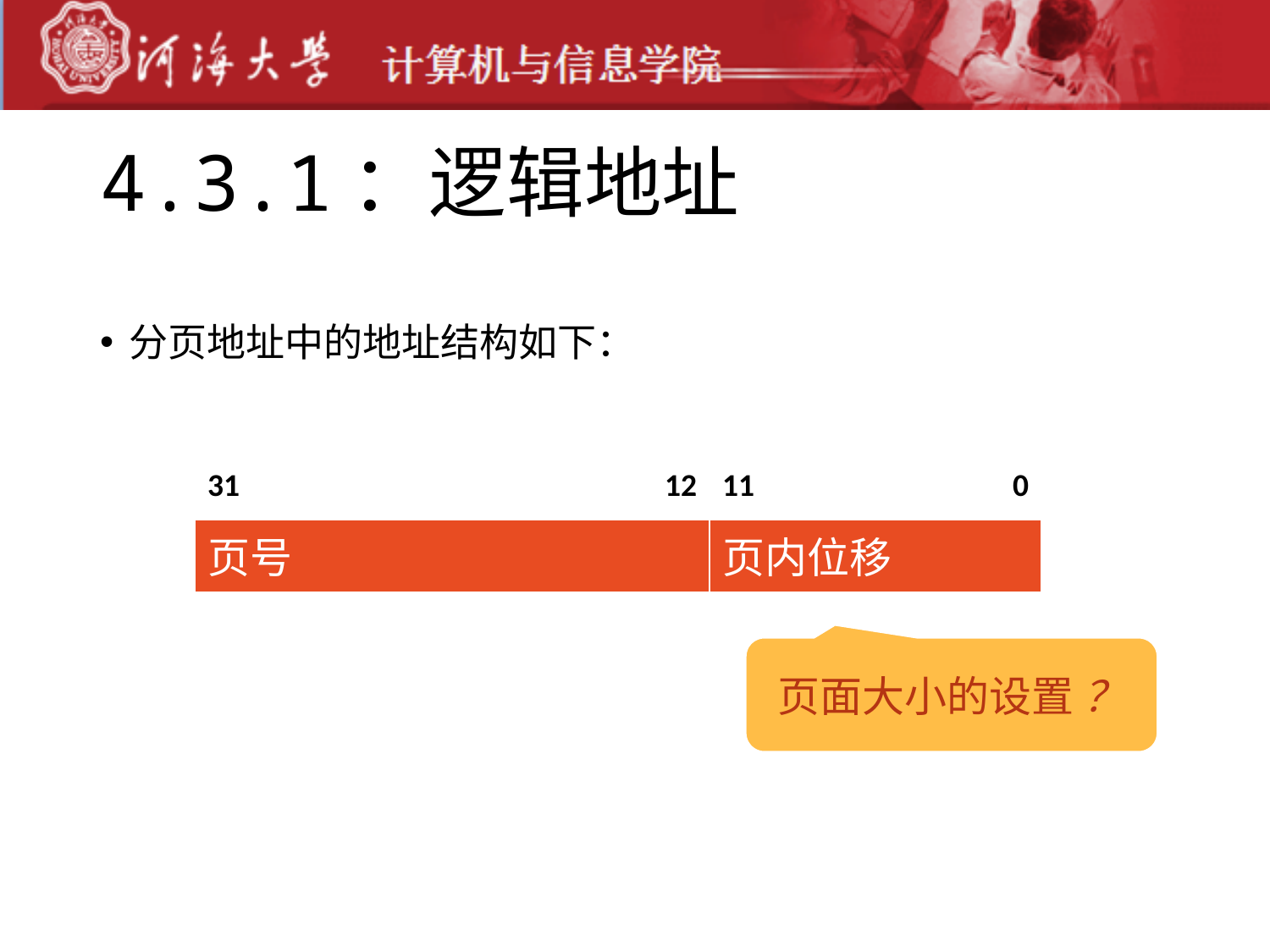

# 4.3.1：逻辑地址

分页地址中的地址结构如下：

| 31 | 12 | 11 | 0 |
| --- | --- | --- | --- |
| 页号 |  | 页内位移 |  |
页面大小的设置 ？